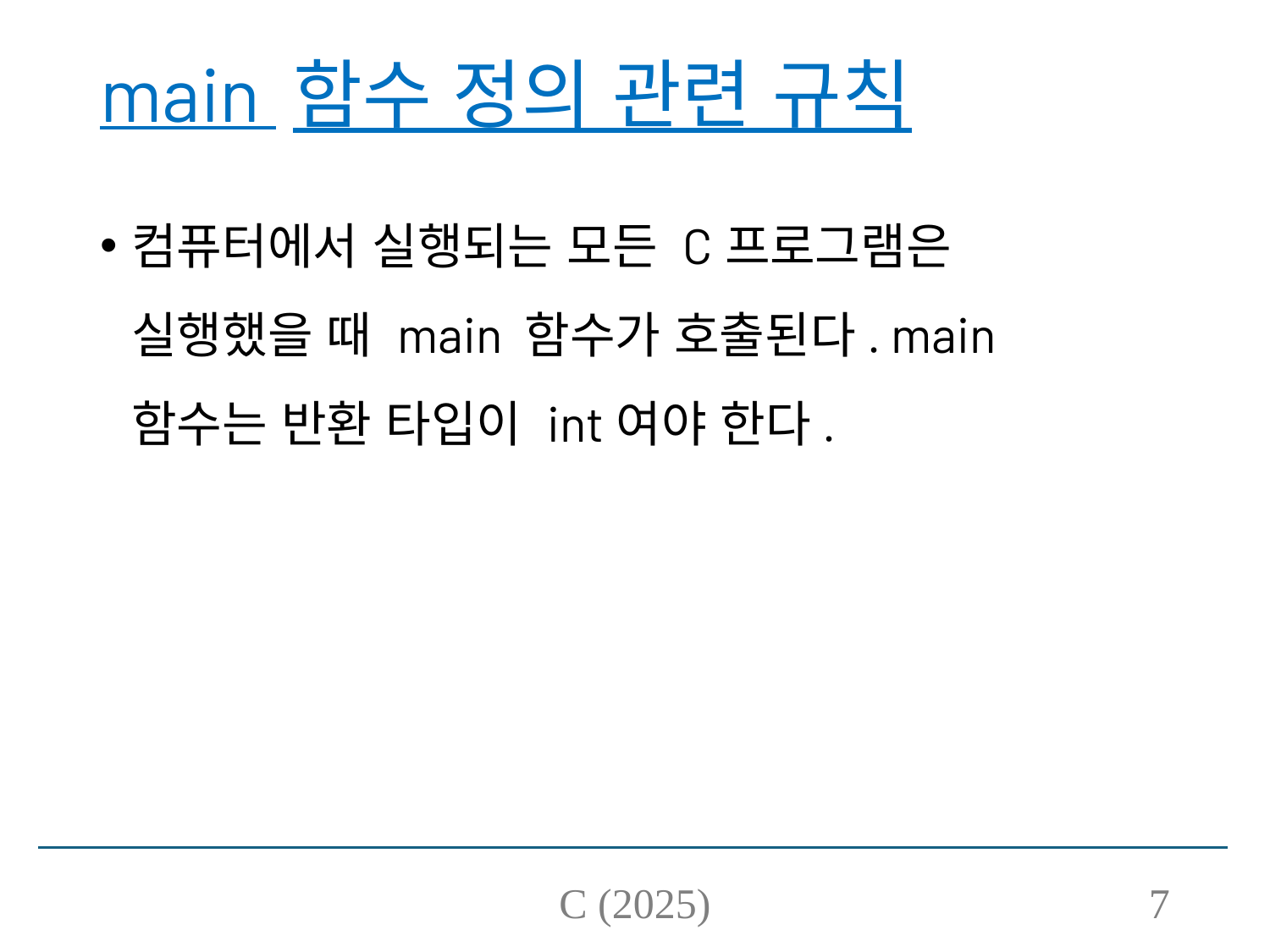

# main 함수 정의 관련 규칙
컴퓨터에서 실행되는 모든 C프로그램은 실행했을 때 main 함수가 호출된다. main 함수는 반환 타입이 int여야 한다.
C (2025)
7